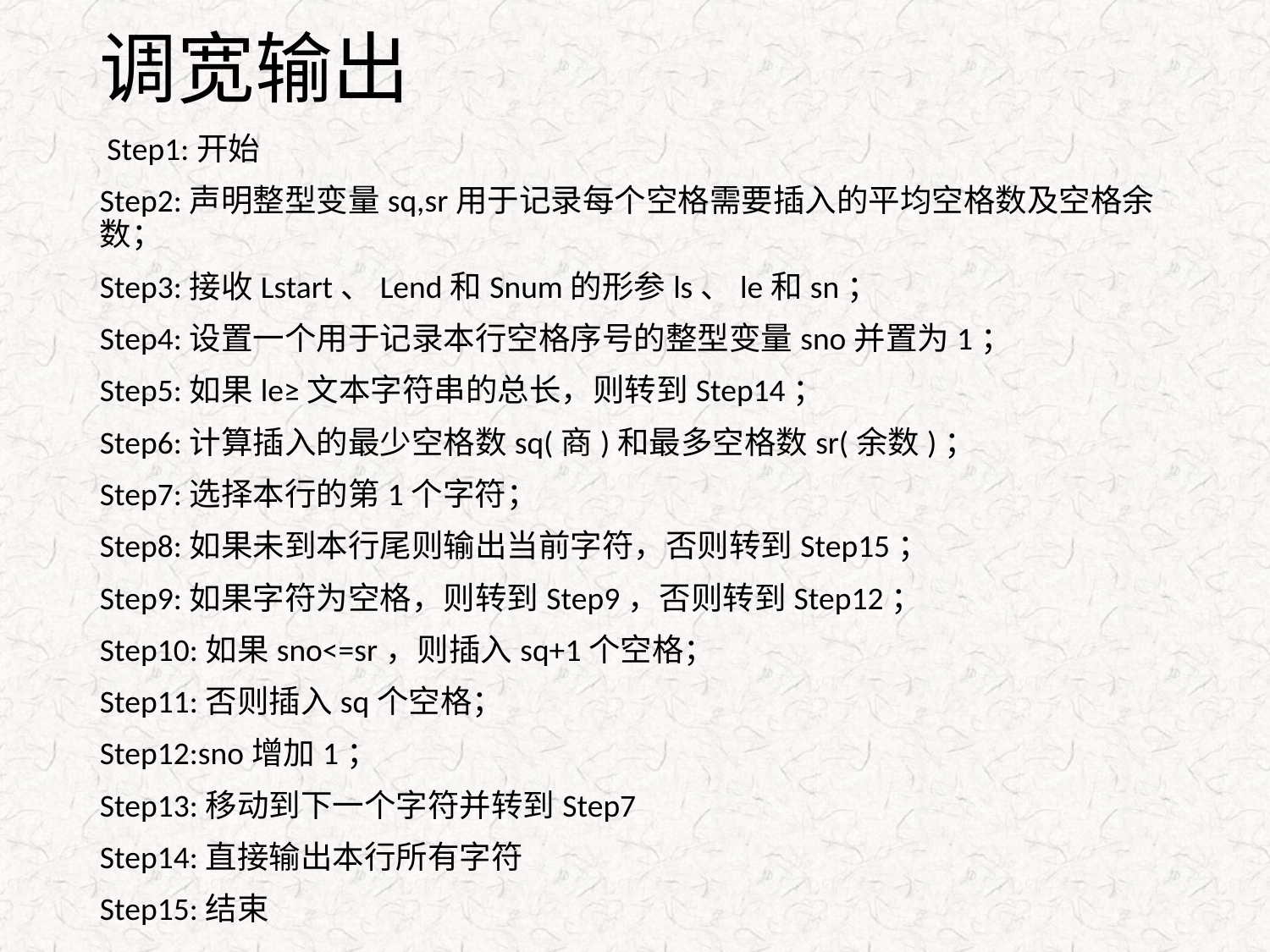

# 调宽输出
 Step1:开始
Step2:声明整型变量sq,sr用于记录每个空格需要插入的平均空格数及空格余数；
Step3:接收Lstart、Lend和Snum的形参ls、le和sn；
Step4:设置一个用于记录本行空格序号的整型变量sno并置为1；
Step5:如果le≥文本字符串的总长，则转到Step14；
Step6:计算插入的最少空格数sq(商)和最多空格数sr(余数)；
Step7:选择本行的第1个字符；
Step8:如果未到本行尾则输出当前字符，否则转到Step15；
Step9:如果字符为空格，则转到Step9，否则转到Step12；
Step10:如果sno<=sr，则插入sq+1个空格；
Step11:否则插入sq个空格；
Step12:sno增加1；
Step13:移动到下一个字符并转到Step7
Step14:直接输出本行所有字符
Step15:结束